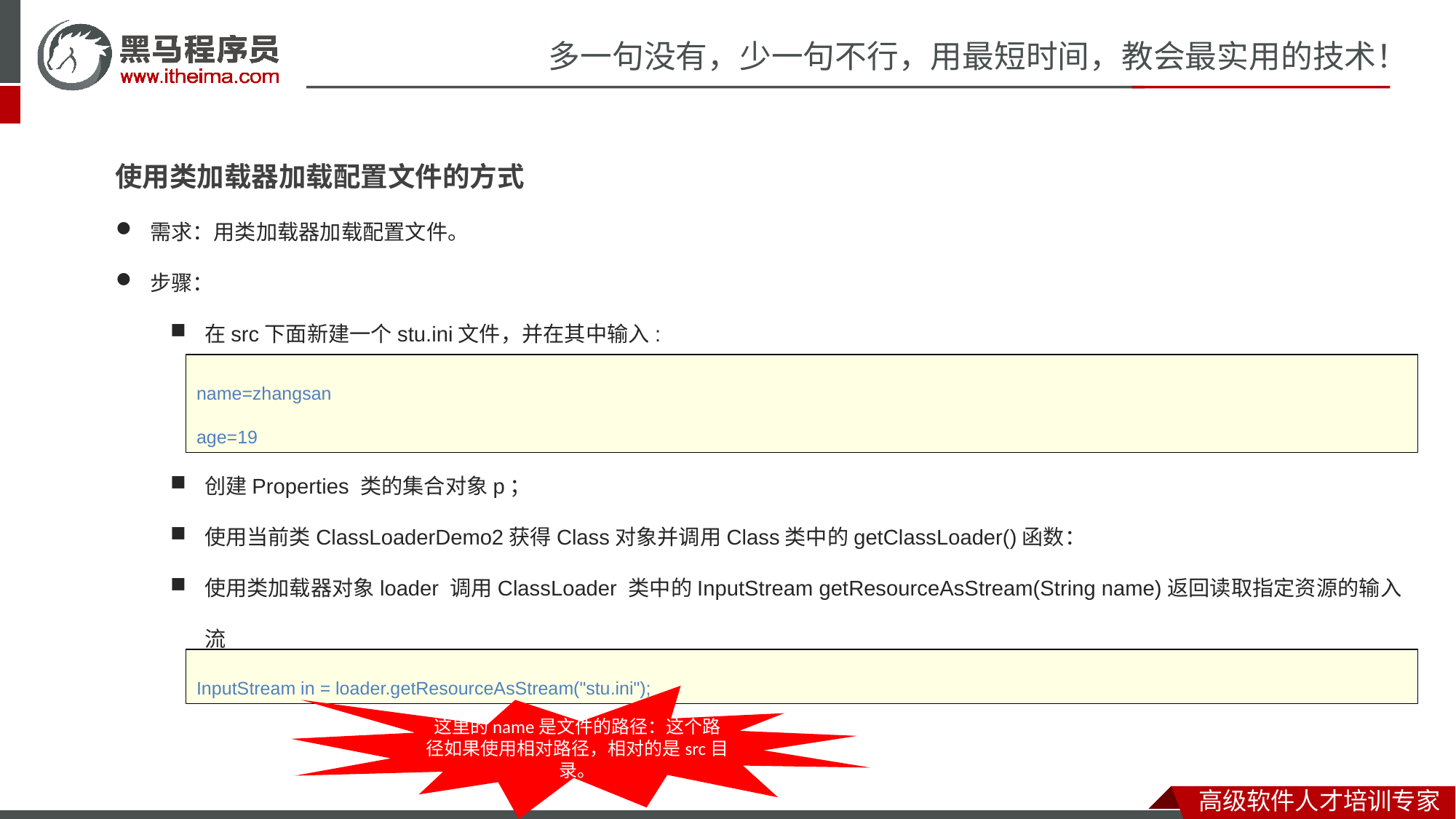

使用类加载器加载配置文件的方式

需求：用类加载器加载配置文件。
步骤：
在src下面新建一个stu.ini文件，并在其中输入:

创建Properties 类的集合对象p；
使用当前类ClassLoaderDemo2获得Class对象并调用Class类中的getClassLoader()函数：
使用类加载器对象loader 调用ClassLoader 类中的InputStream getResourceAsStream(String name)返回读取指定资源的输入流
name=zhangsan
age=19
InputStream in = loader.getResourceAsStream("stu.ini");
这里的name是文件的路径：这个路径如果使用相对路径，相对的是src目录。